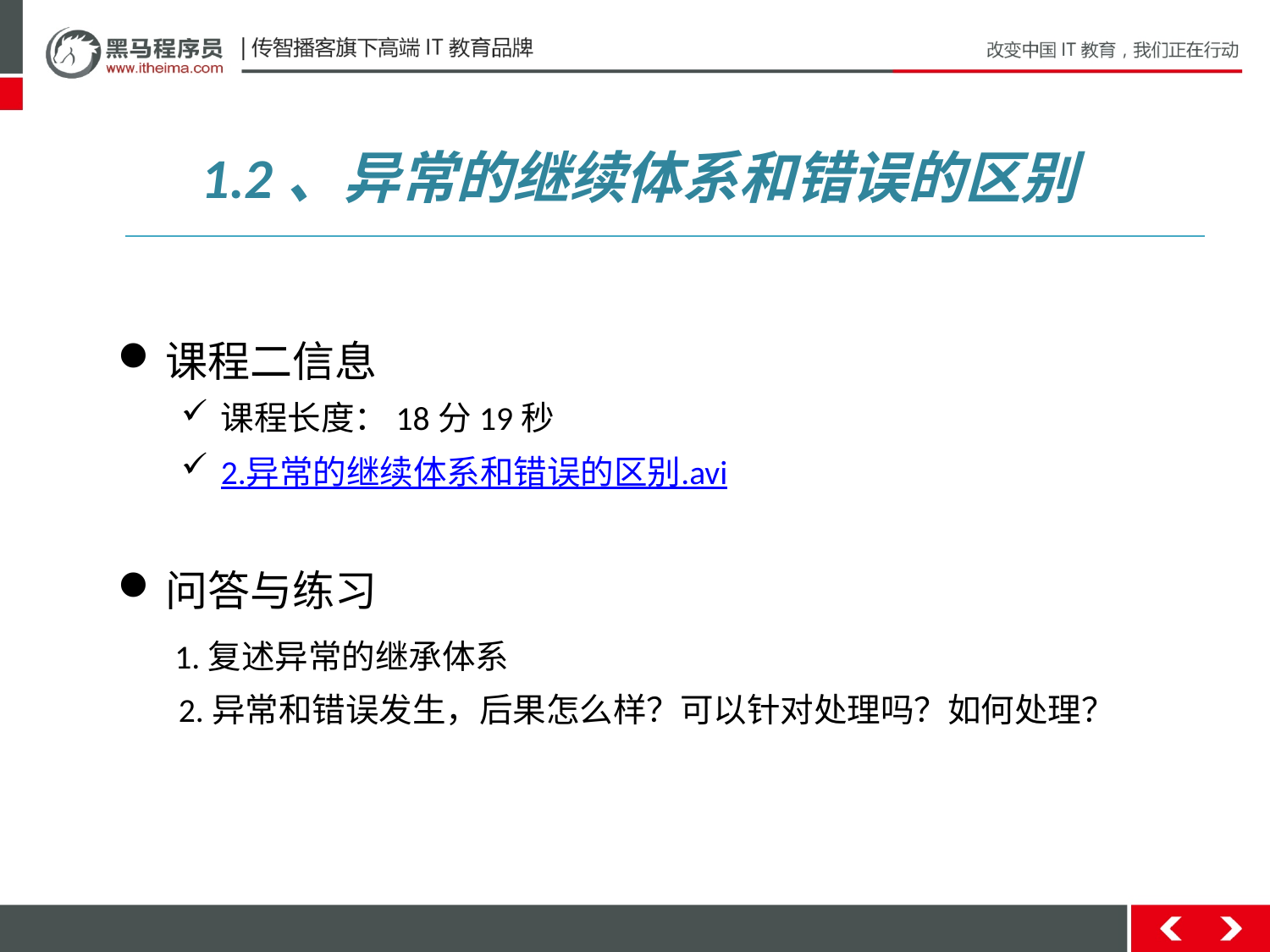

1.2、异常的继续体系和错误的区别

课程二信息
课程长度：18分19秒
2.异常的继续体系和错误的区别.avi

问答与练习
      1.复述异常的继承体系
        2.异常和错误发生，后果怎么样？可以针对处理吗？如何处理？